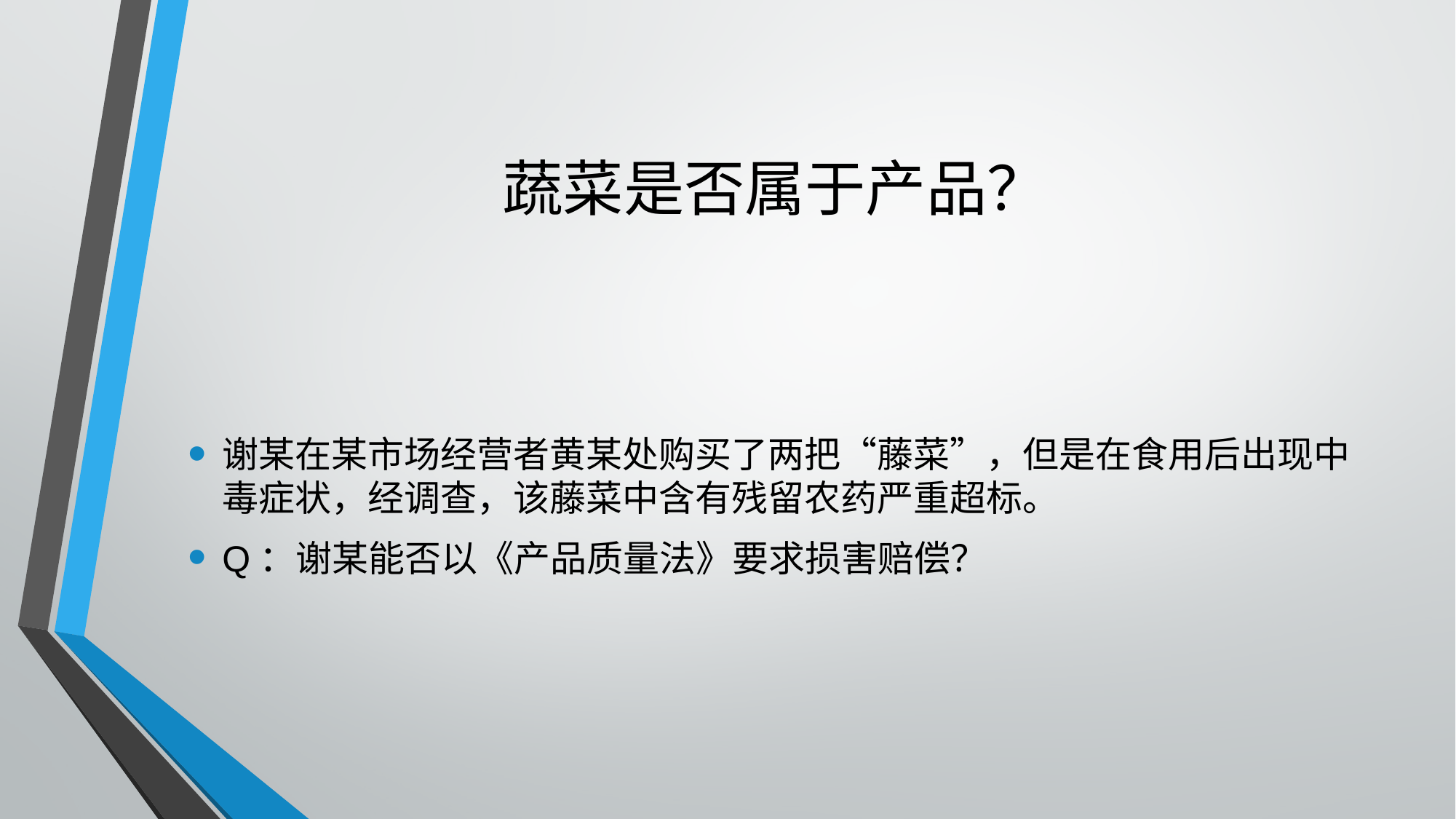

# 蔬菜是否属于产品？
谢某在某市场经营者黄某处购买了两把“藤菜”，但是在食用后出现中毒症状，经调查，该藤菜中含有残留农药严重超标。
Q：谢某能否以《产品质量法》要求损害赔偿？